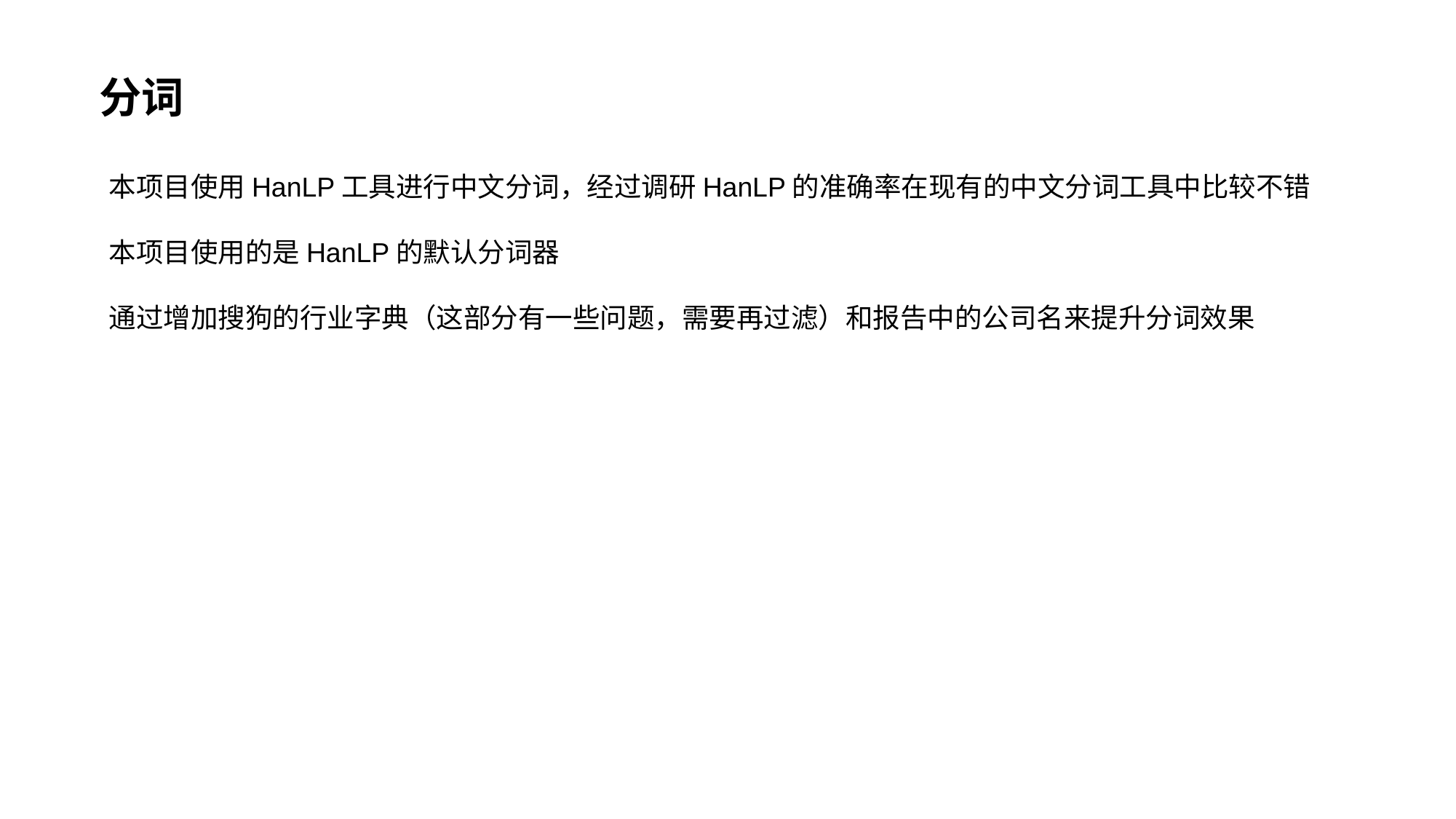

分词
本项目使用HanLP工具进行中文分词，经过调研HanLP的准确率在现有的中文分词工具中比较不错

本项目使用的是HanLP的默认分词器

通过增加搜狗的行业字典（这部分有一些问题，需要再过滤）和报告中的公司名来提升分词效果